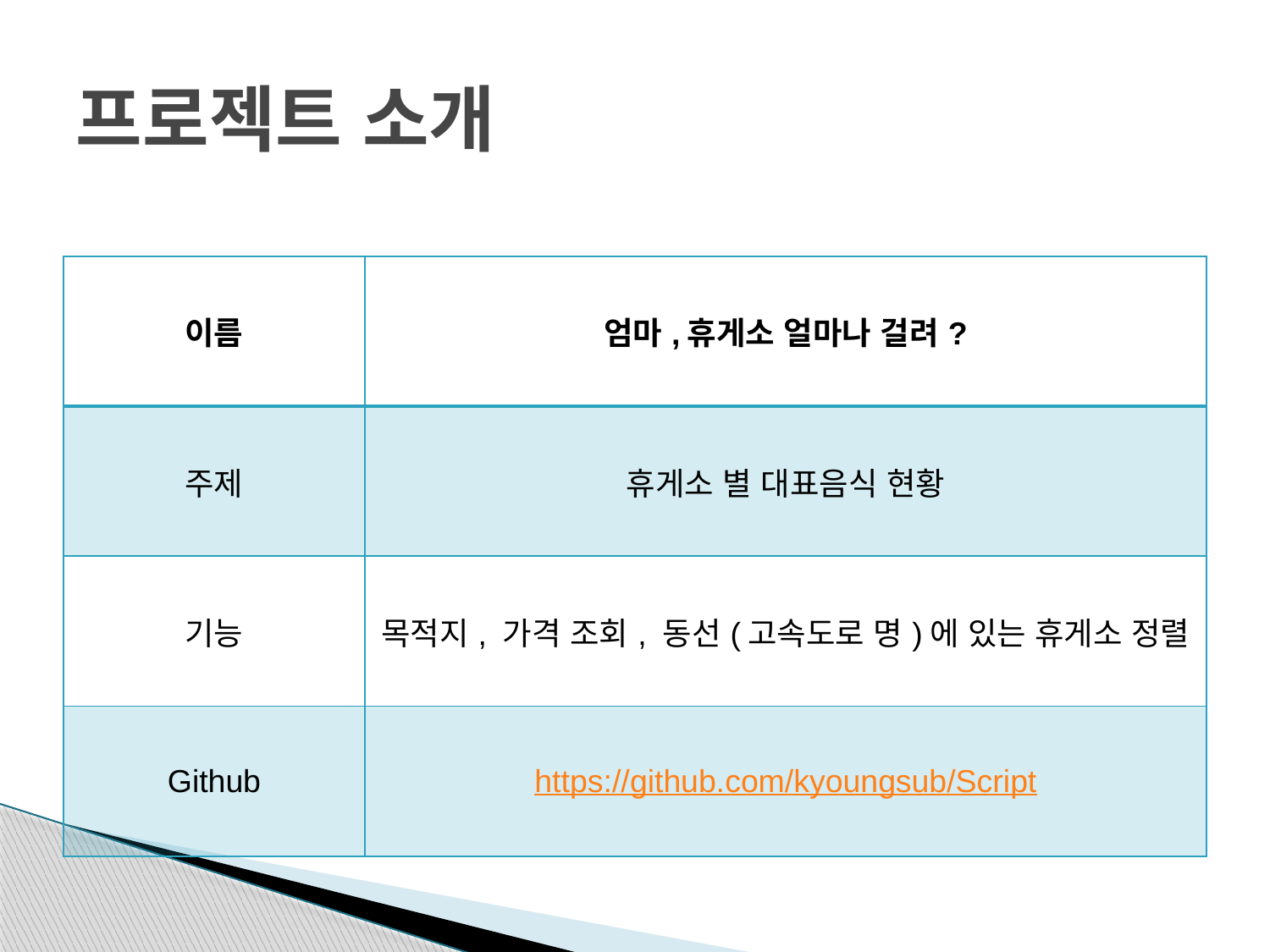

# 프로젝트 소개
| 이름 | 엄마,휴게소 얼마나 걸려? |
| --- | --- |
| 주제 | 휴게소 별 대표음식 현황 |
| 기능 | 목적지, 가격 조회, 동선(고속도로 명)에 있는 휴게소 정렬 |
| Github | https://github.com/kyoungsub/Script |